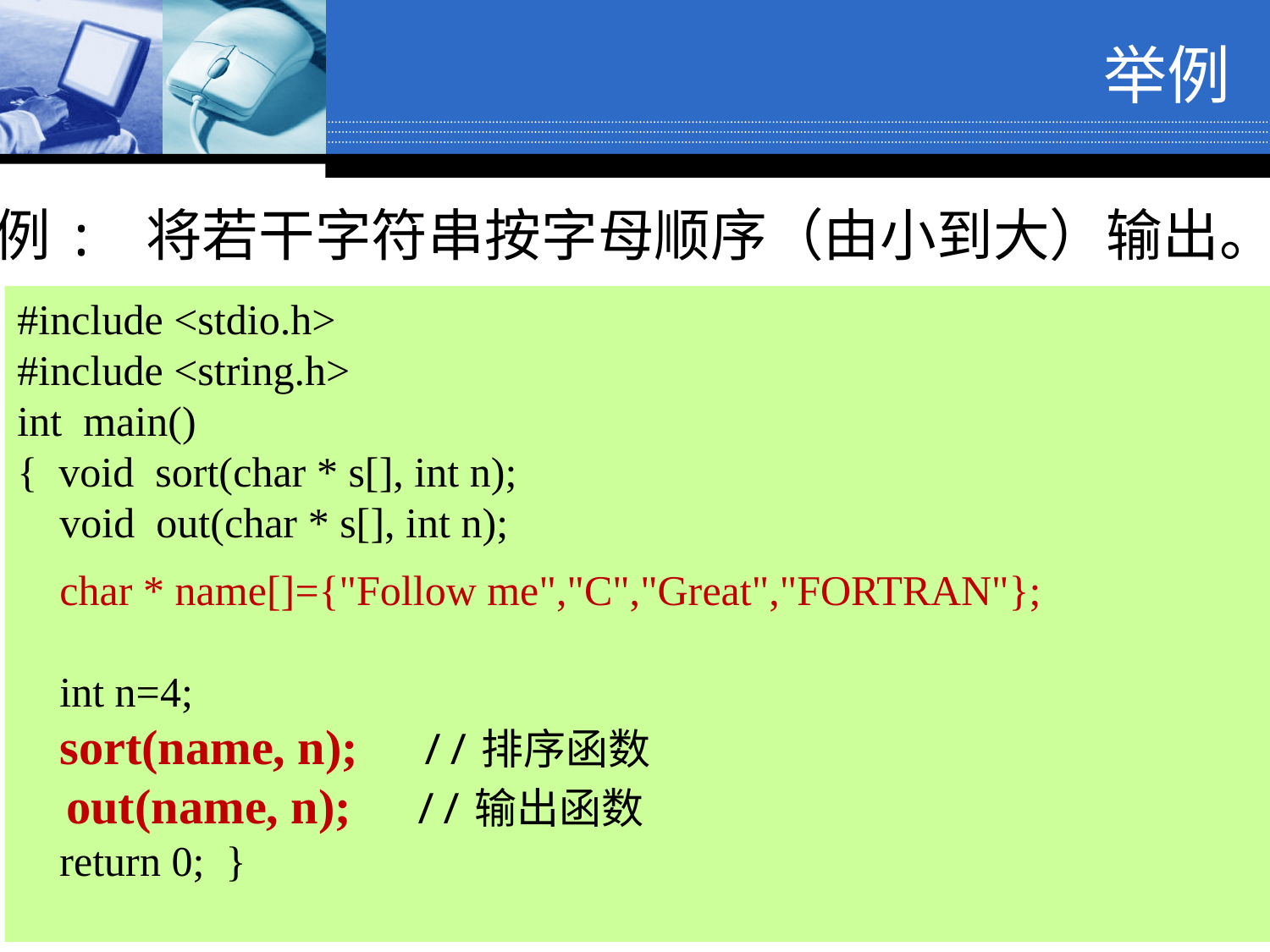

举例
例: 将若干字符串按字母顺序（由小到大）输出。
#include <stdio.h>
#include <string.h>
int  main()
{  void  sort(char * s[], int n);
    void  out(char * s[], int n);

    char * name[]={"Follow me","C","Great","FORTRAN"};

    int n=4;
    sort(name, n);     //排序函数
    out(name, n);     //输出函数
    return 0;  }